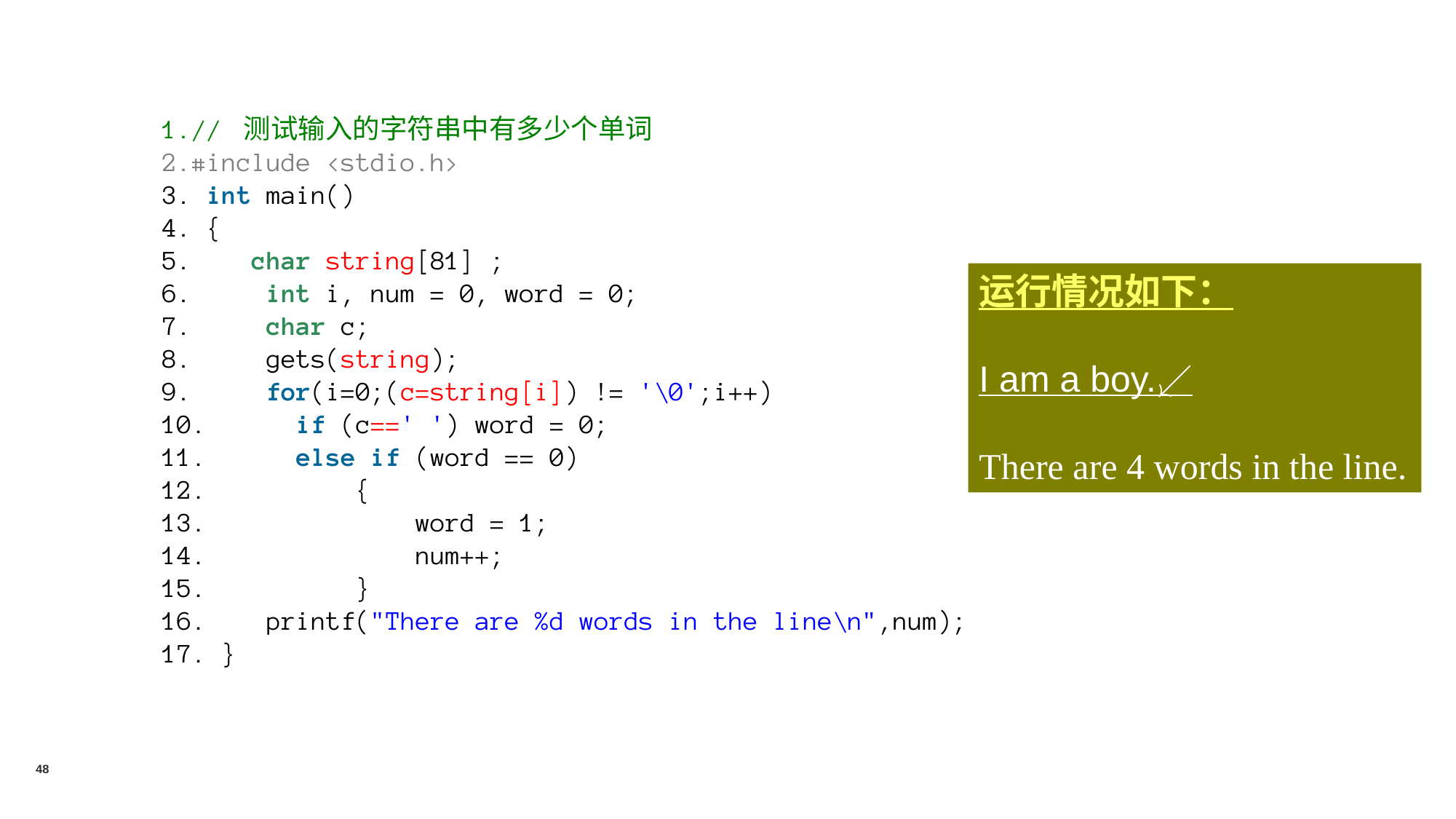

// 测试输入的字符串中有多少个单词
#include <stdio.h>
 int main()
 {
    char string[81] ;
     int i, num = 0, word = 0;
     char c;
     gets(string);
     for(i=0;(c=string[i]) != '\0';i++)
      if (c==' ') word = 0;
      else if (word == 0)
          {
              word = 1;
              num++;
          }
    printf("There are %d words in the line\n",num);
 }
运行情况如下：

I am a boy.↙

There are 4 words in the line.
48